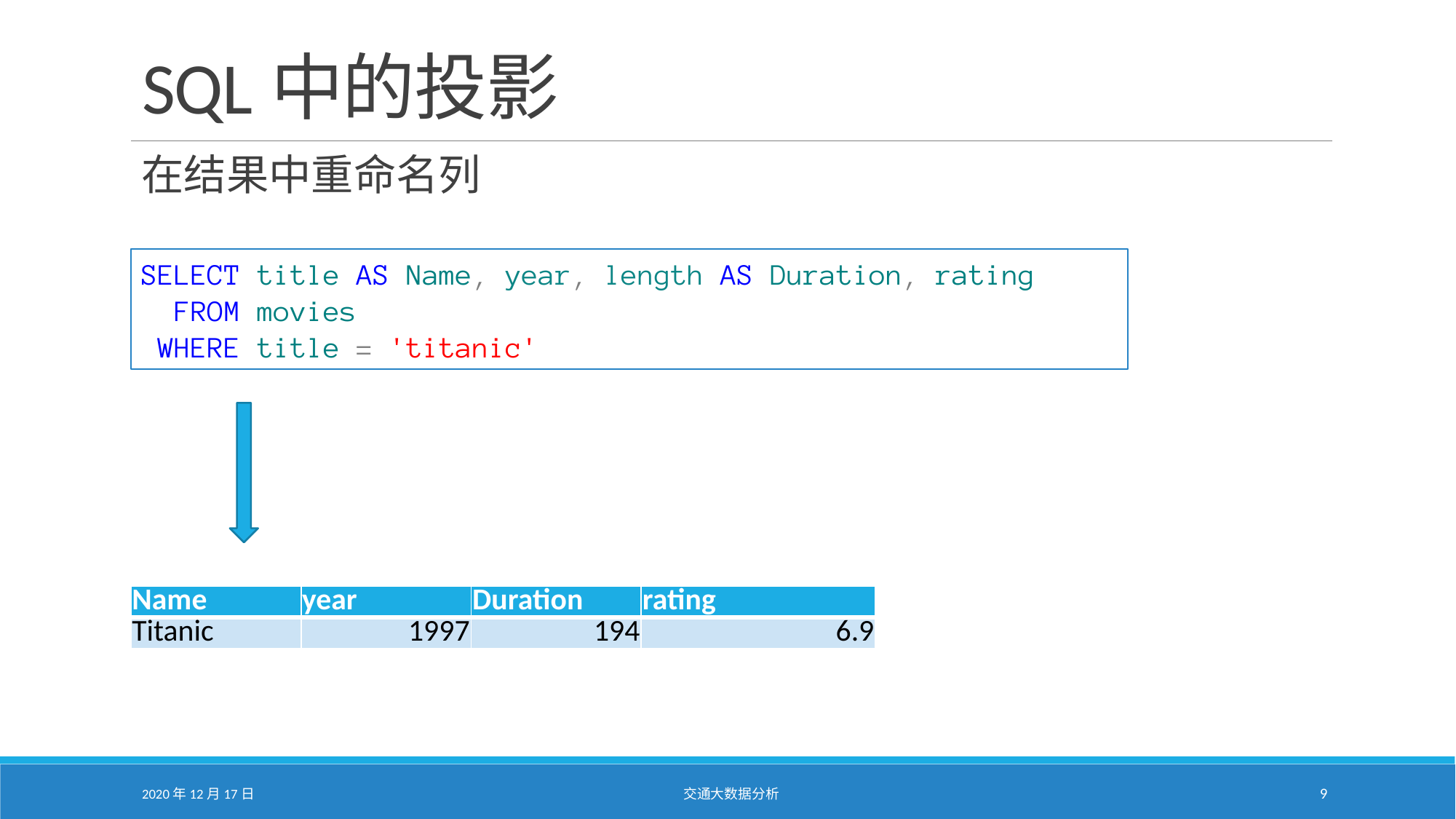

# SQL中的投影
在结果中重命名列
SELECT title AS Name, year, length AS Duration, rating
  FROM movies
 WHERE title = 'titanic'

| Name | year | Duration | rating |
| --- | --- | --- | --- |
| Titanic | 1997 | 194 | 6.9 |
2020年12月17日
交通大数据分析
9